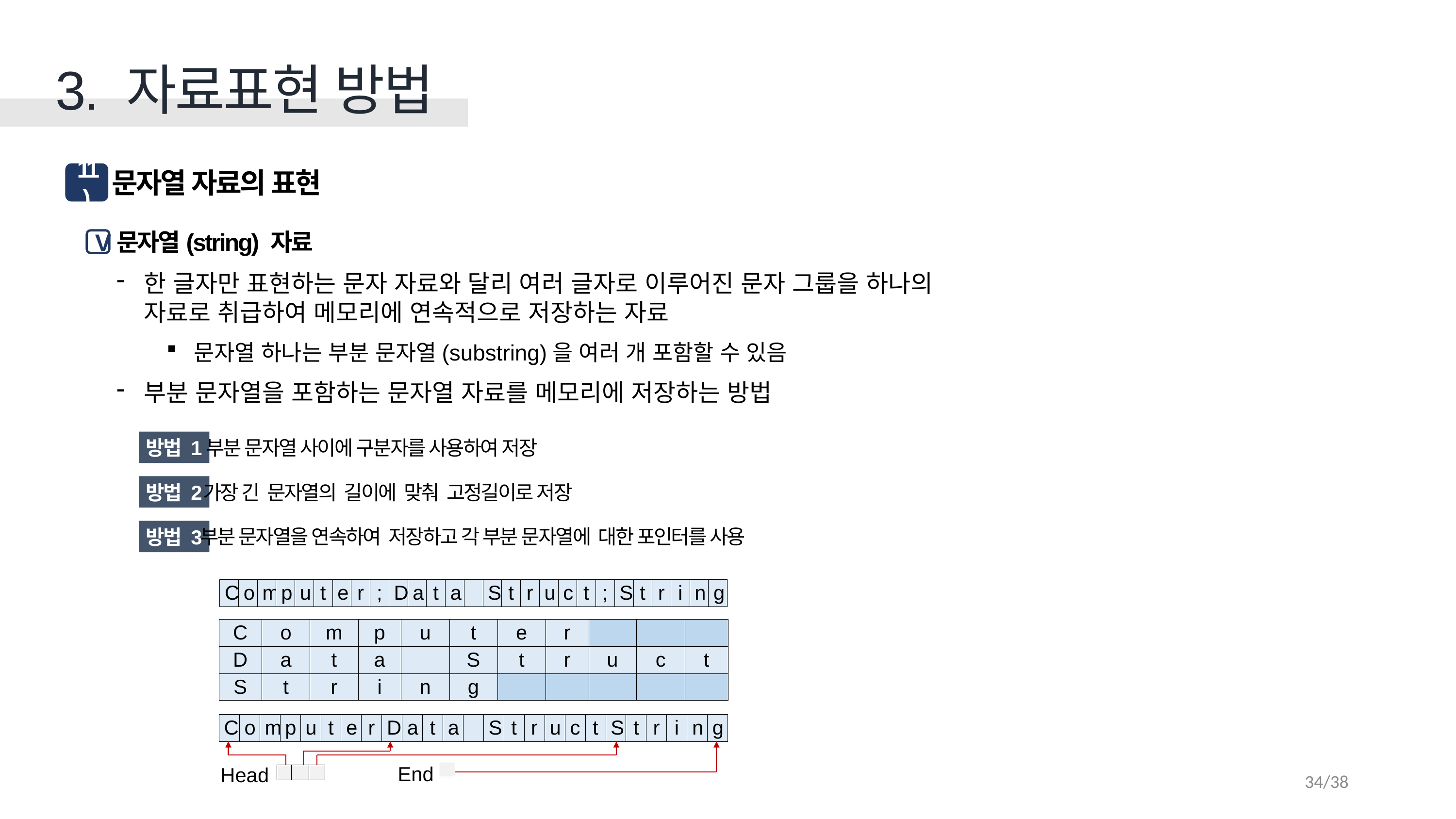

3. 자료표현 방법

문자열 자료의 표현
11)
문자열(string) 자료

한 글자만 표현하는 문자 자료와 달리 여러 글자로 이루어진 문자 그룹을 하나의
자료로 취급하여 메모리에 연속적으로 저장하는 자료

문자열 하나는 부분 문자열(substring)을 여러 개 포함할 수 있음

부분 문자열을 포함하는 문자열 자료를 메모리에 저장하는 방법
V
부분 문자열 사이에 구분자를 사용하여 저장
방법 1
가장 긴  문자열의  길이에  맞춰  고정길이로 저장
방법 2
부분 문자열을 연속하여  저장하고 각 부분 문자열에  대한 포인터를 사용
방법 3
| C | o | m | p | u | t | e | r | ; | D | a | t | a |  | S | t | r | u | c | t | ; | S | t | r | i | n | g |
| --- | --- | --- | --- | --- | --- | --- | --- | --- | --- | --- | --- | --- | --- | --- | --- | --- | --- | --- | --- | --- | --- | --- | --- | --- | --- | --- |
| C | o | m | p | u | t | e | r |  |  |  |
| --- | --- | --- | --- | --- | --- | --- | --- | --- | --- | --- |
| D | a | t | a |  | S | t | r | u | c | t |
| S | t | r | i | n | g |  |  |  |  |  |
| C | o | m | p | u | t | e | r | D | a | t | a |  | S | t | r | u | c | t | S | t | r | i | n | g |
| --- | --- | --- | --- | --- | --- | --- | --- | --- | --- | --- | --- | --- | --- | --- | --- | --- | --- | --- | --- | --- | --- | --- | --- | --- |
End
Head
34/38
|  |
| --- |
|  |  |  |
| --- | --- | --- |